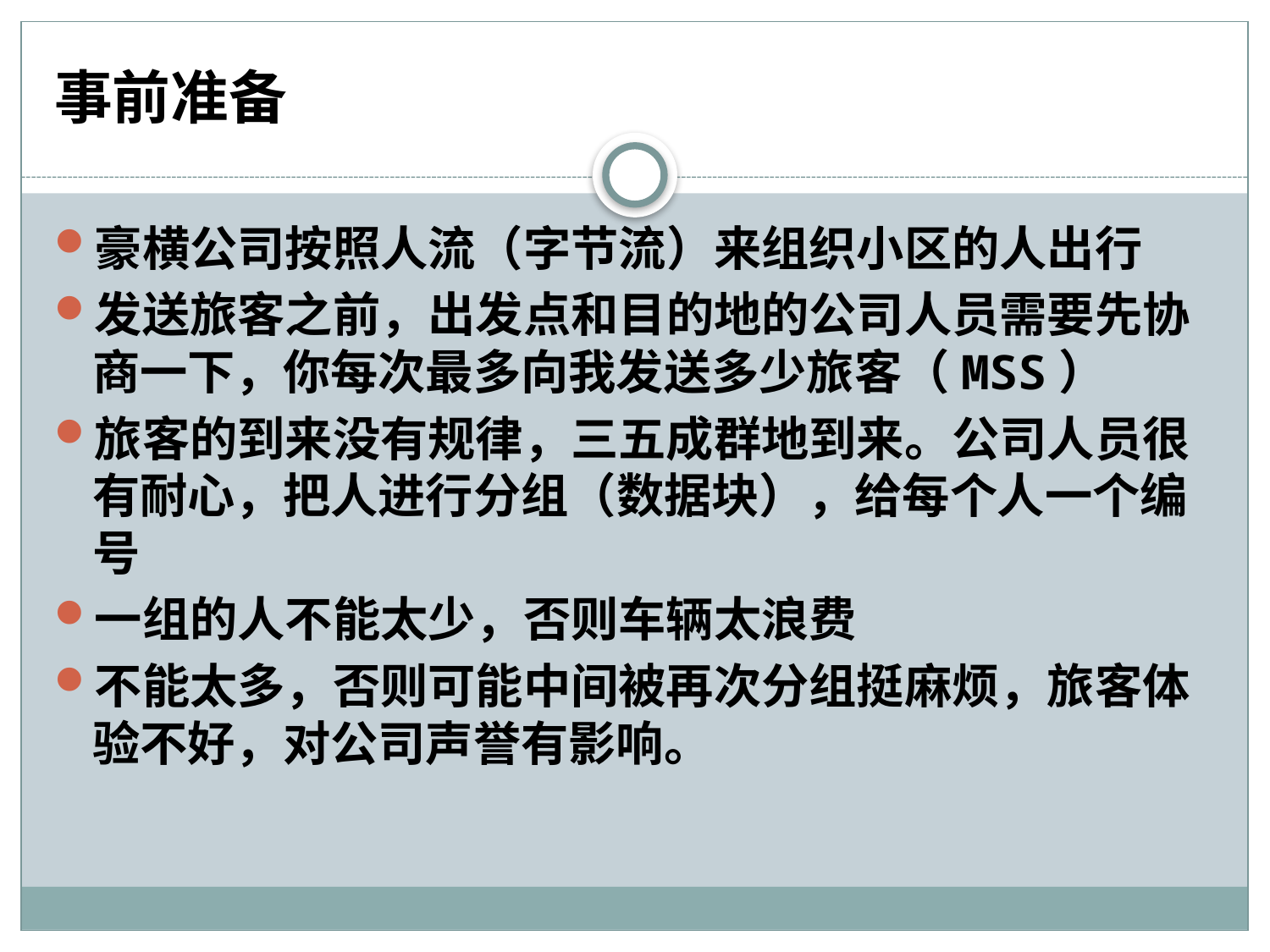

# 事前准备
豪横公司按照人流（字节流）来组织小区的人出行
发送旅客之前，出发点和目的地的公司人员需要先协商一下，你每次最多向我发送多少旅客（MSS）
旅客的到来没有规律，三五成群地到来。公司人员很有耐心，把人进行分组（数据块），给每个人一个编号
一组的人不能太少，否则车辆太浪费
不能太多，否则可能中间被再次分组挺麻烦，旅客体验不好，对公司声誉有影响。